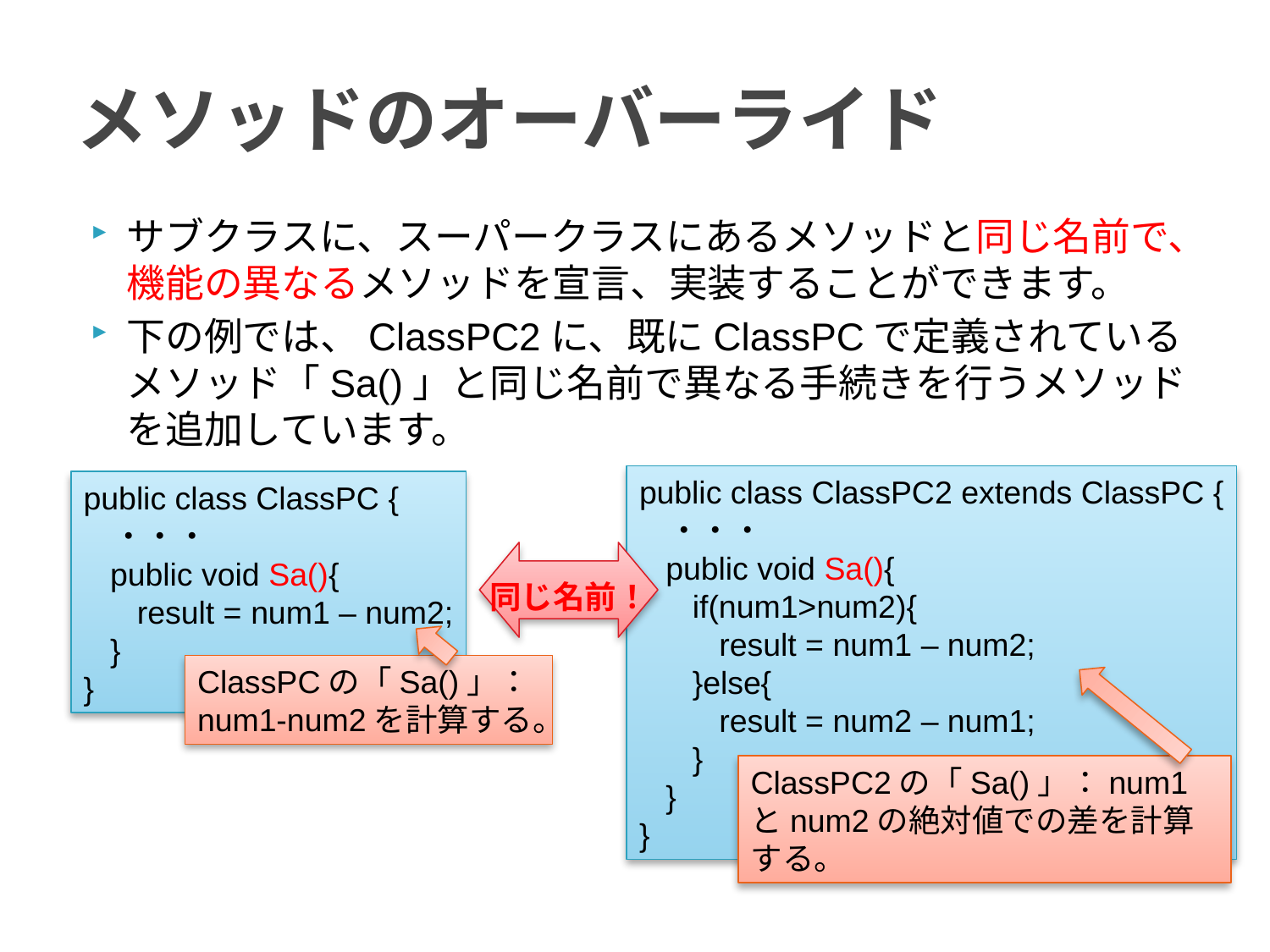

# メソッドのオーバーライド
サブクラスに、スーパークラスにあるメソッドと同じ名前で、機能の異なるメソッドを宣言、実装することができます。
下の例では、ClassPC2に、既にClassPCで定義されているメソッド「Sa()」と同じ名前で異なる手続きを行うメソッドを追加しています。

public class ClassPC2 extends ClassPC {
   ・・・
   public void Sa(){
      if(num1>num2){
         result = num1 – num2;
      }else{
         result = num2 – num1;
      }
   }
}
public class ClassPC {
   ・・・
   public void Sa(){
      result = num1 – num2;
   }
}

同じ名前！

ClassPCの「Sa()」：
num1-num2を計算する。
ClassPC2の「Sa()」：num1とnum2の絶対値での差を計算する。